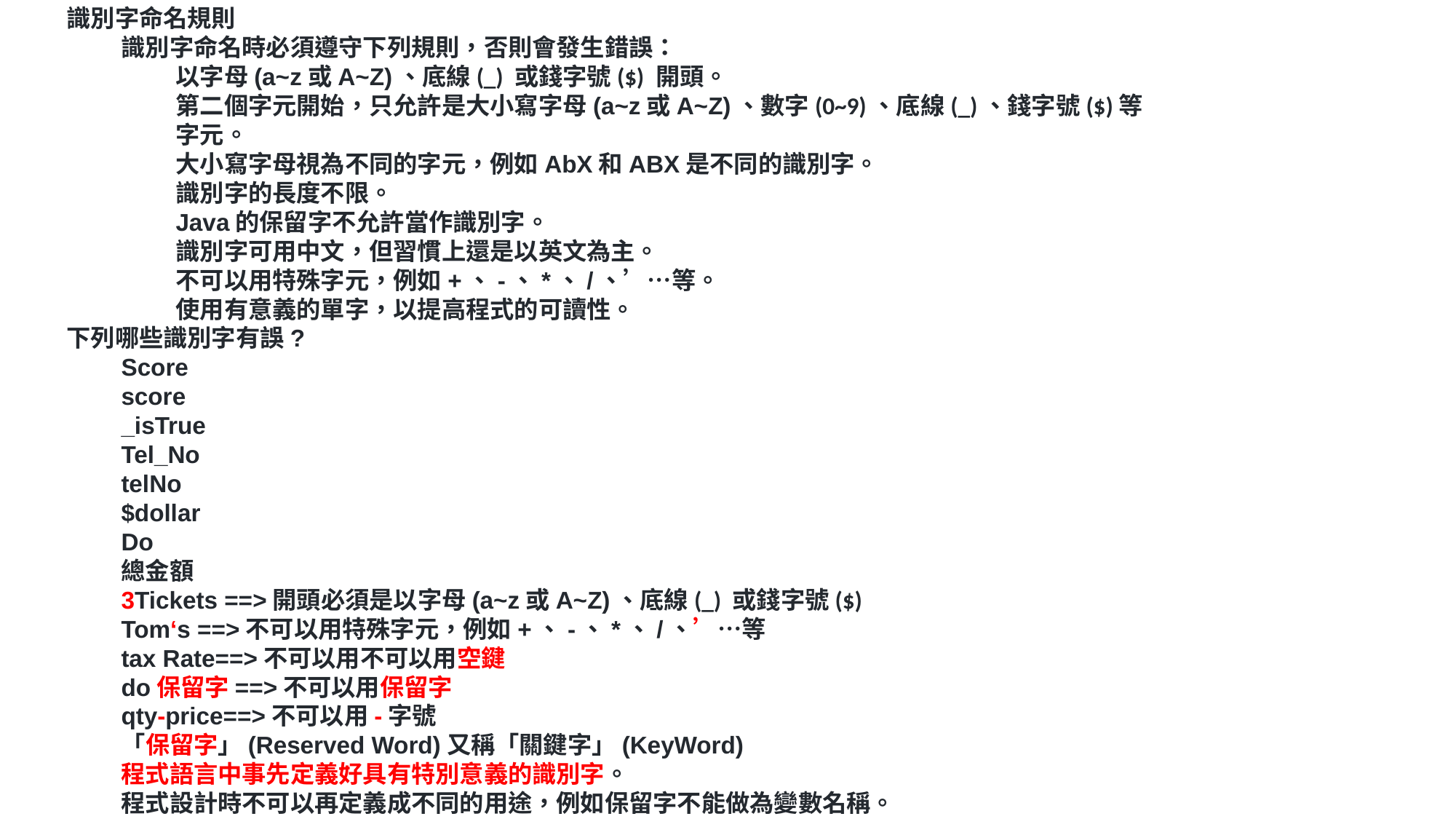

識別字命名規則
識別字命名時必須遵守下列規則，否則會發生錯誤：
以字母(a~z或A~Z)、底線(_) 或錢字號($) 開頭。
第二個字元開始，只允許是大小寫字母(a~z或A~Z)、數字(0~9)、底線(_)、錢字號($)等字元。
大小寫字母視為不同的字元，例如AbX和ABX是不同的識別字。
識別字的長度不限。
Java的保留字不允許當作識別字。
識別字可用中文，但習慣上還是以英文為主。
不可以用特殊字元，例如+、-、*、/、’…等。
使用有意義的單字，以提高程式的可讀性。
下列哪些識別字有誤?
Score
score
_isTrue
Tel_No
telNo
$dollar
Do
總金額
3Tickets ==>開頭必須是以字母(a~z或A~Z)、底線(_) 或錢字號($)
Tom‘s ==>不可以用特殊字元，例如+、-、*、/、’…等
tax Rate==>不可以用不可以用空鍵
do保留字==>不可以用保留字
qty-price==>不可以用-字號
「保留字」(Reserved Word)又稱「關鍵字」(KeyWord)
程式語言中事先定義好具有特別意義的識別字。
程式設計時不可以再定義成不同的用途，例如保留字不能做為變數名稱。